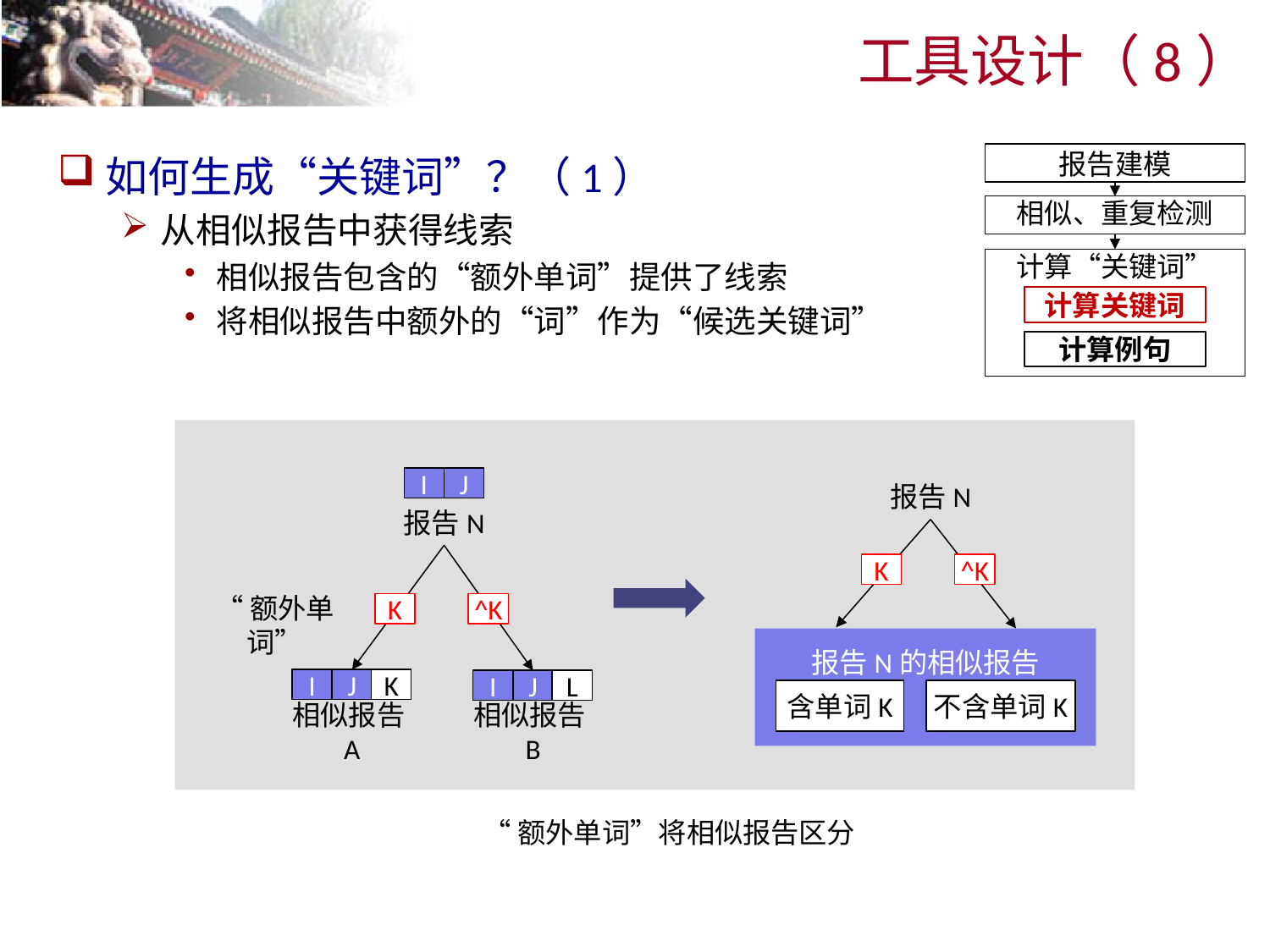

# 工具设计（8）
如何生成“关键词”？（1）
从相似报告中获得线索
相似报告包含的“额外单词”提供了线索
将相似报告中额外的“词”作为“候选关键词”
报告建模
相似、重复检测
计算“关键词”
计算关键词
计算例句

I
J
报告N
报告N
K
^K

“额外单词”
K
^K
报告N的相似报告
I
J
K
I
J
L
含单词K
不含单词K
相似报告A
相似报告B
“额外单词”将相似报告区分